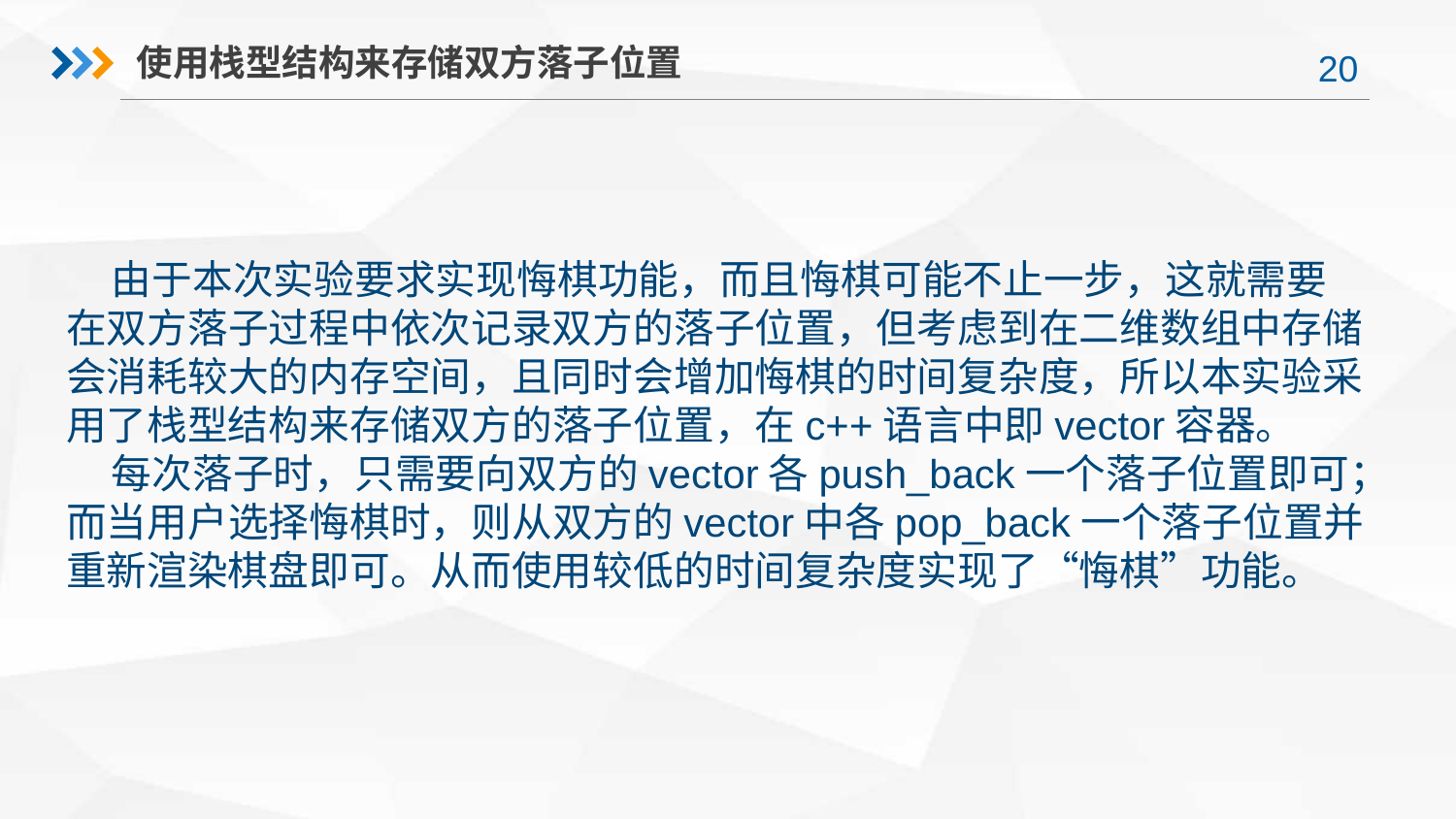

使用栈型结构来存储双方落子位置
    由于本次实验要求实现悔棋功能，而且悔棋可能不止一步，这就需要在双方落子过程中依次记录双方的落子位置，但考虑到在二维数组中存储会消耗较大的内存空间，且同时会增加悔棋的时间复杂度，所以本实验采用了栈型结构来存储双方的落子位置，在c++语言中即vector容器。
    每次落子时，只需要向双方的vector各push_back一个落子位置即可；而当用户选择悔棋时，则从双方的vector中各pop_back一个落子位置并重新渲染棋盘即可。从而使用较低的时间复杂度实现了“悔棋”功能。